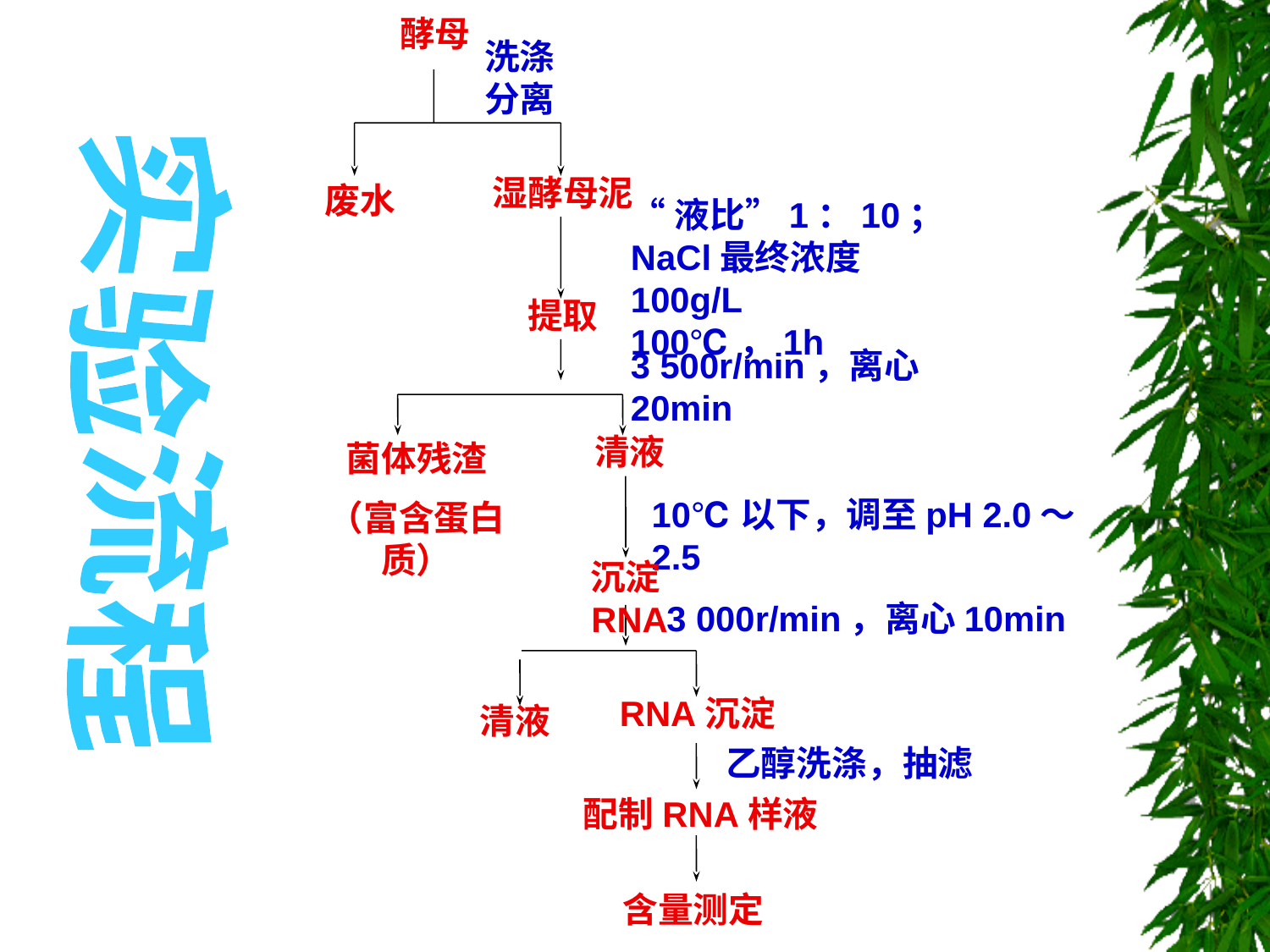

酵母
洗涤
分离

湿酵母泥
废水
“液比”1：10；NaCl最终浓度100g/L
100℃，1h

提取
3 500r/min，离心20min

菌体残渣
（富含蛋白质）
清液

10℃以下，调至pH 2.0～2.5
沉淀RNA
3 000r/min，离心10min

RNA沉淀
清液
乙醇洗涤，抽滤
 配制RNA样液
含量测定
实验流程